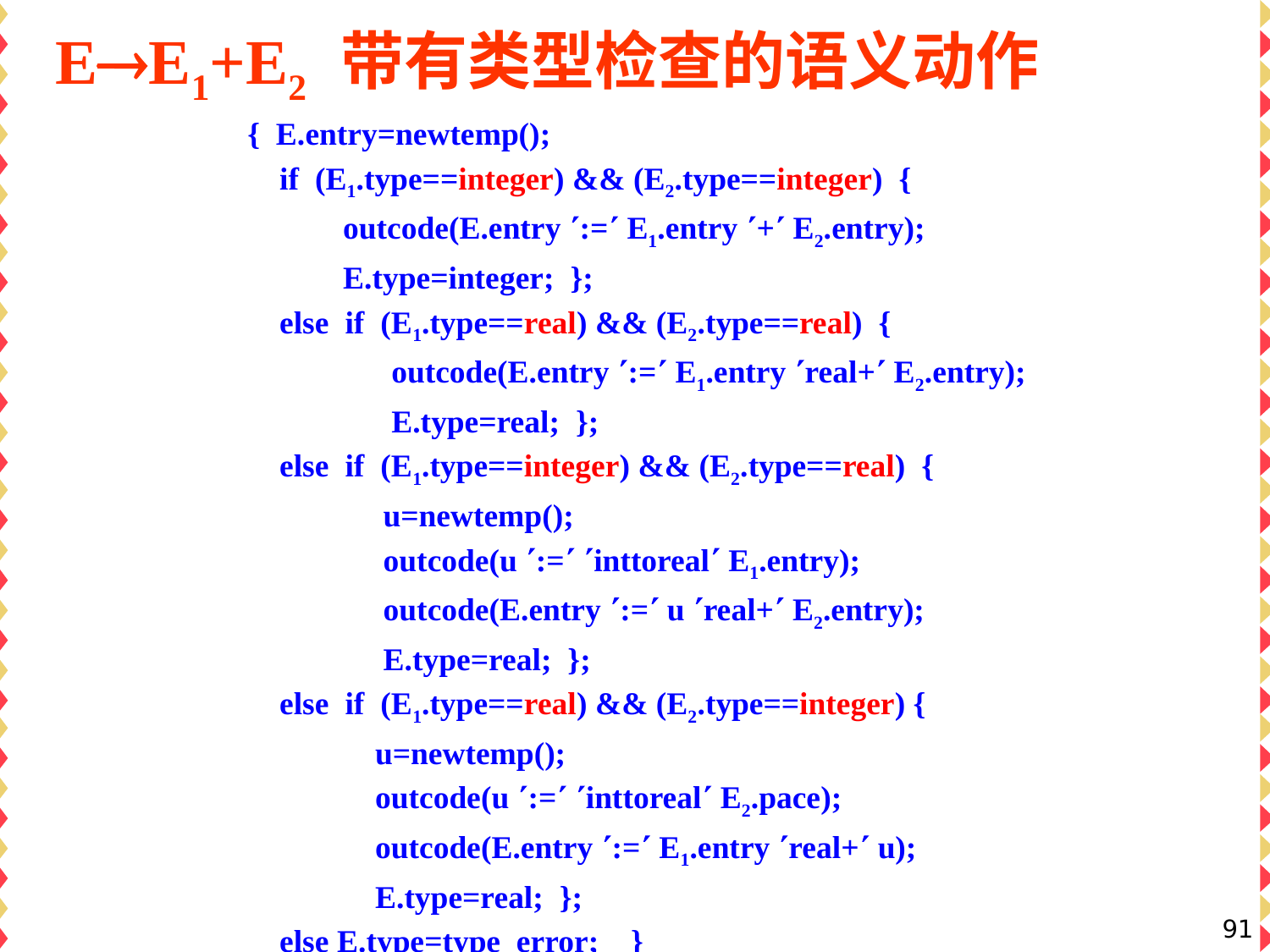

# E→E1+E2  带有类型检查的语义动作
{  E.entry=newtemp();
    if  (E1.type==integer) && (E2.type==integer)  {
    outcode(E.entry ′:=′ E1.entry ′+′ E2.entry);
    E.type=integer;  };
    else  if  (E1.type==real) && (E2.type==real)  {
          outcode(E.entry ′:=′ E1.entry ′real+′ E2.entry);
          E.type=real;  };
    else  if  (E1.type==integer) && (E2.type==real)  {
         u=newtemp();
         outcode(u ′:=′ ′inttoreal′ E1.entry);
         outcode(E.entry ′:=′ u ′real+′ E2.entry);
         E.type=real;  };
    else  if  (E1.type==real) && (E2.type==integer) {
        u=newtemp();
        outcode(u ′:=′ ′inttoreal′ E2.pace);
        outcode(E.entry ′:=′ E1.entry ′real+′ u);
        E.type=real;  };
    else E.type=type_error;    }
91